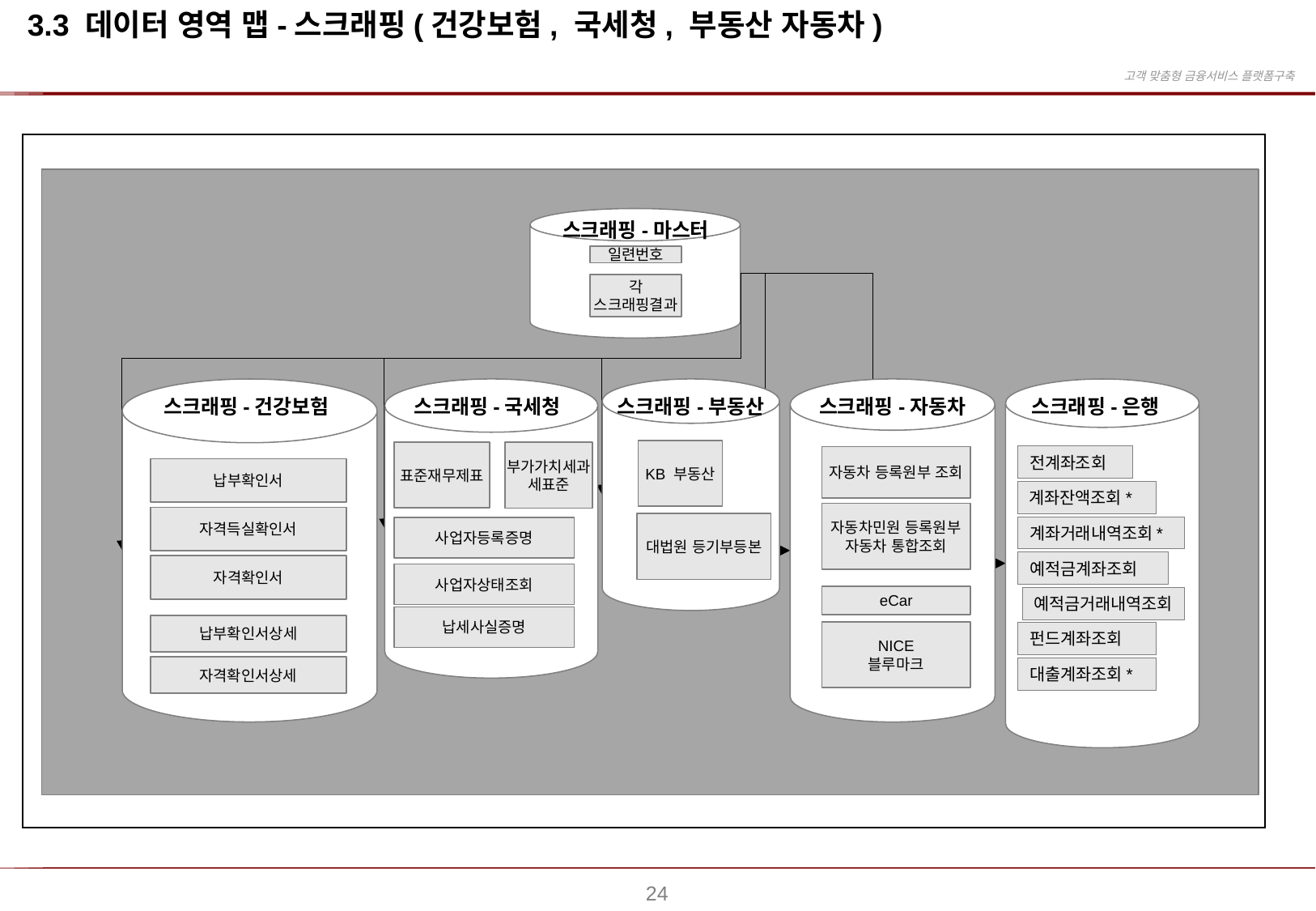

3.3 데이터 영역 맵-스크래핑(건강보험, 국세청, 부동산 자동차)

스크래핑-마스터
일련번호
각 스크래핑결과

스크래핑-건강보험
납부확인서
자격득실확인서
자격확인서
납부확인서상세
자격확인서상세

스크래핑-국세청
표준재무제표
부가가치세과세표준
사업자등록증명
사업자상태조회
납세사실증명

스크래핑-부동산
KB 부동산
대법원 등기부등본

스크래핑-자동차
자동차 등록원부 조회
자동차민원 등록원부 자동차 통합조회
eCar
NICE
블루마크
전계좌조회
계좌잔액조회
계좌거래내역조회
스크래핑-은행
전계좌조회
계좌잔액조회*
계좌거래내역조회*
예적금계좌조회
예적금거래내역조회
펀드계좌조회
대출계좌조회*